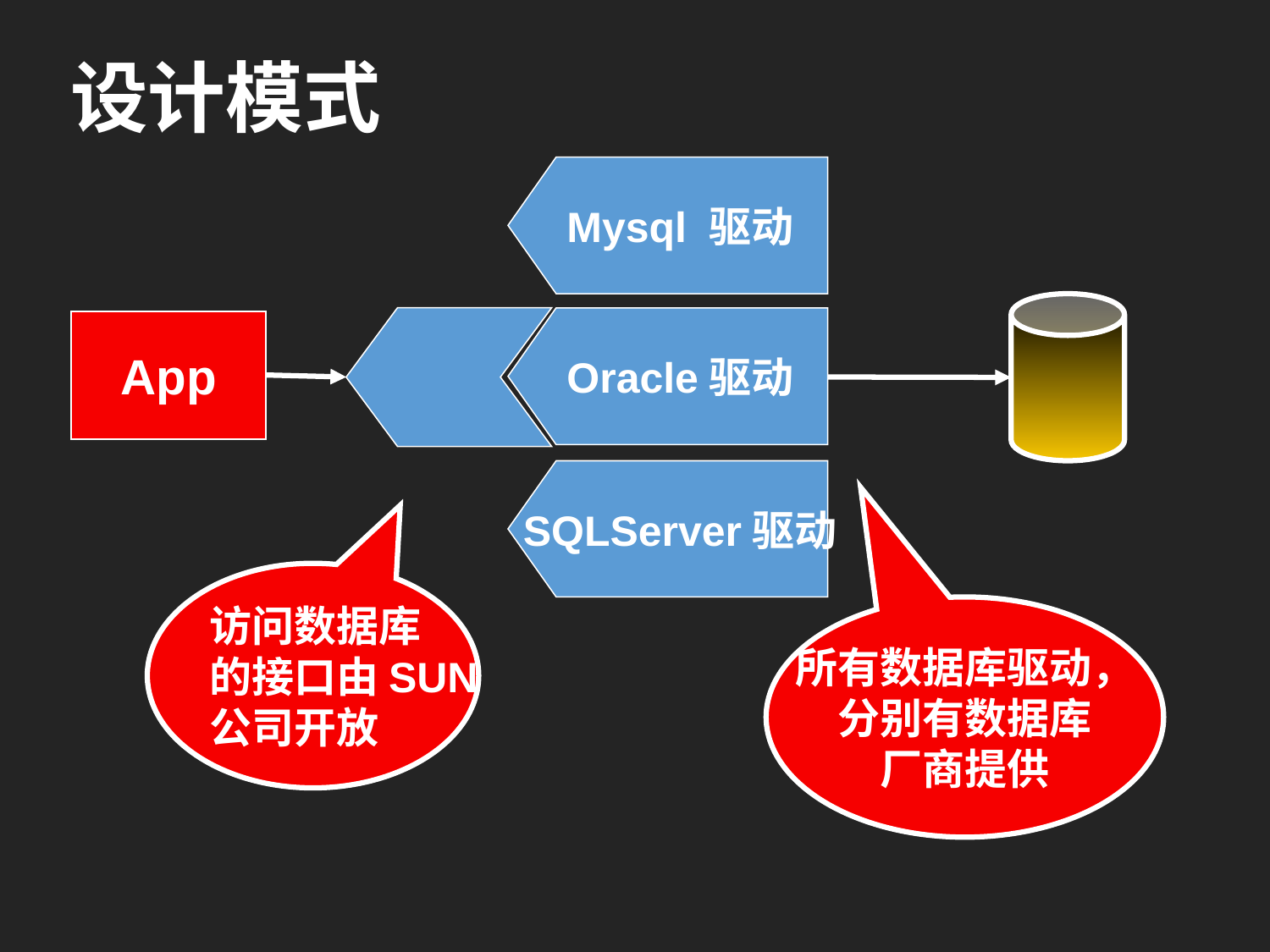

# 设计模式
Mysql 驱动

Oracle驱动
App

SQLServer驱动
访问数据库
的接口由SUN
公司开放
所有数据库驱动，
分别有数据库
厂商提供